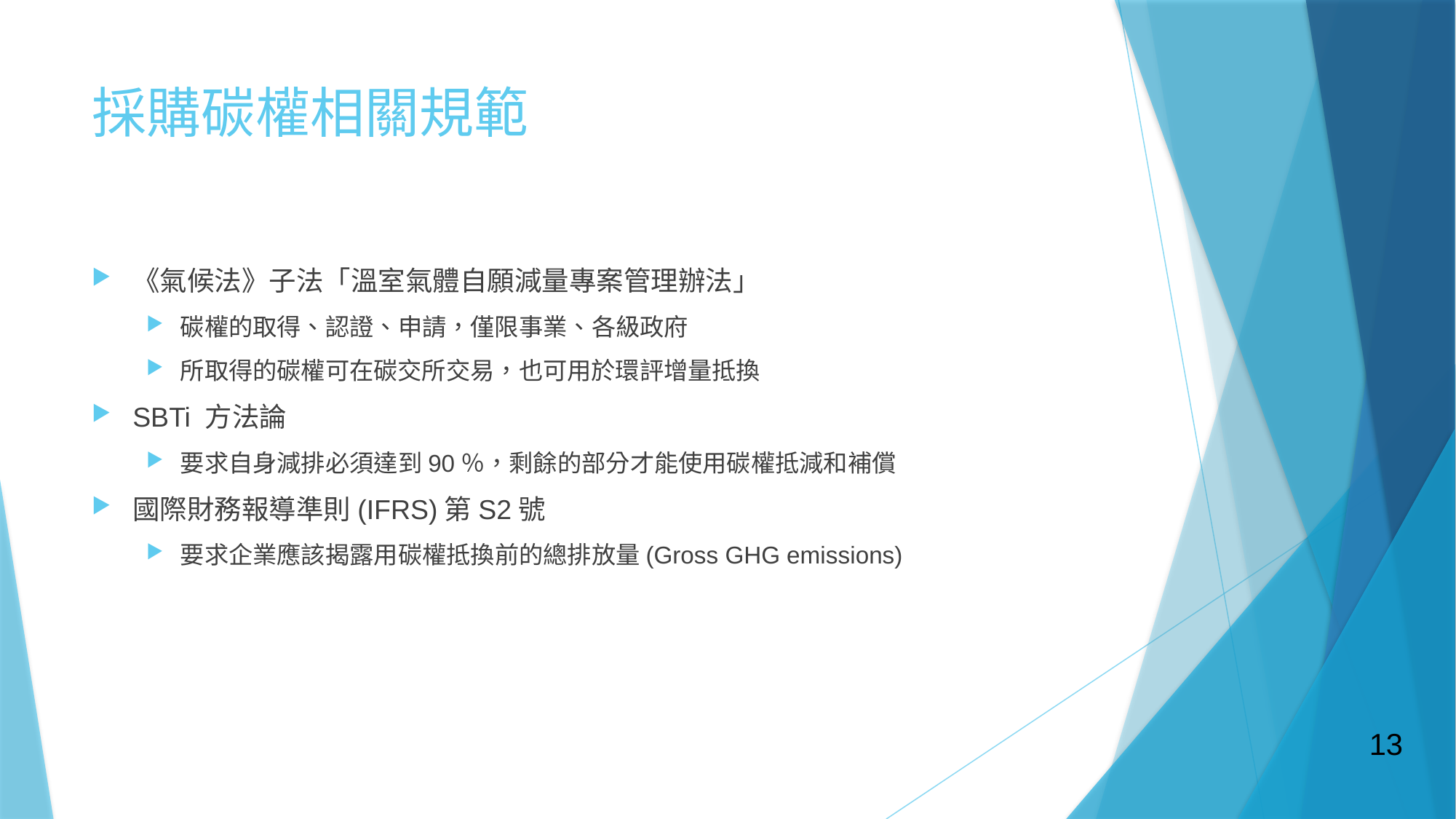

# 採購碳權相關規範
《氣候法》子法「溫室氣體自願減量專案管理辦法」
碳權的取得、認證、申請，僅限事業、各級政府
所取得的碳權可在碳交所交易，也可用於環評增量抵換
SBTi 方法論
要求自身減排必須達到90％，剩餘的部分才能使用碳權抵減和補償
國際財務報導準則(IFRS)第S2號
要求企業應該揭露用碳權抵換前的總排放量(Gross GHG emissions)
13